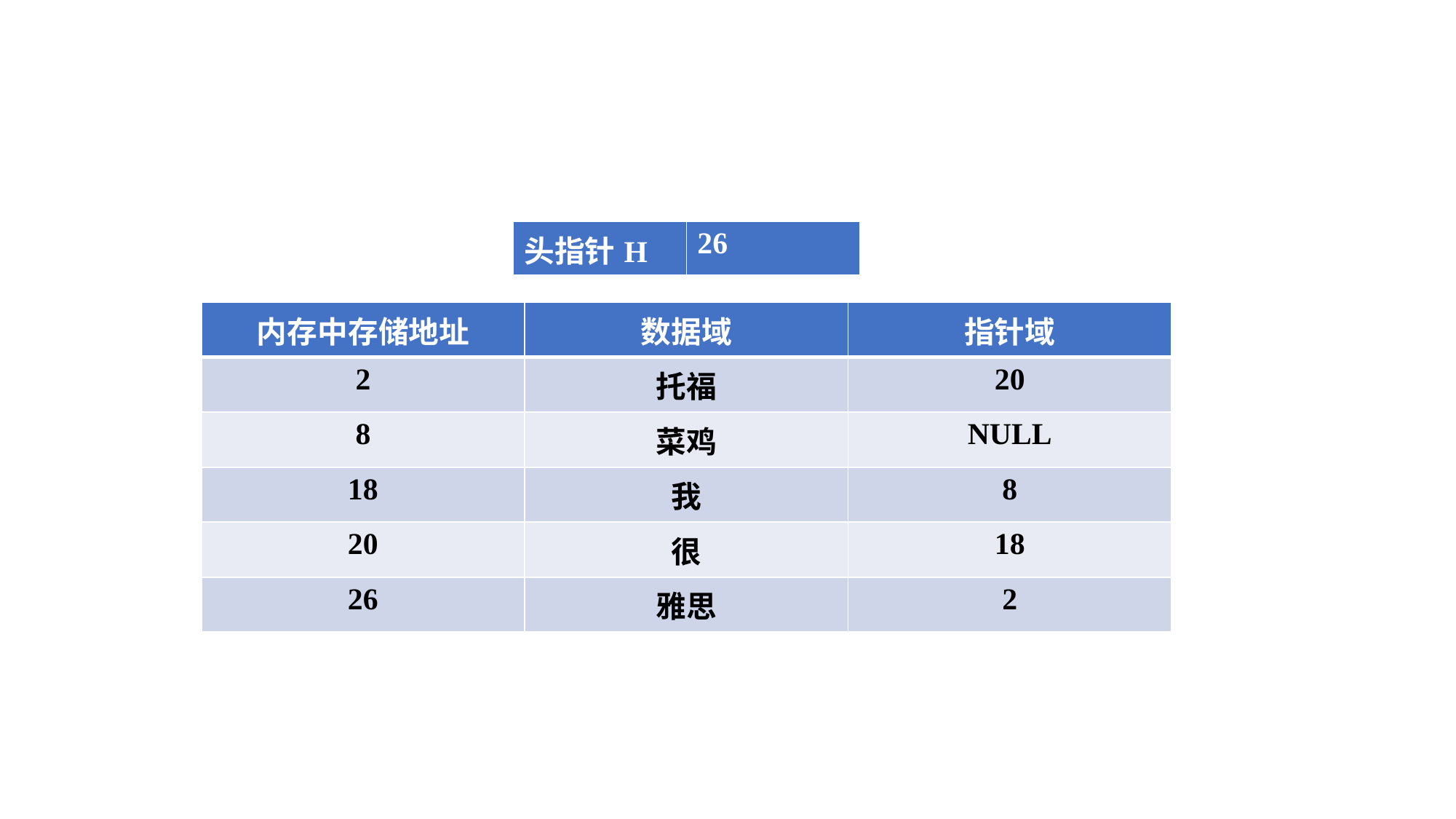

| 头指针H | 26 |
| --- | --- |
| 内存中存储地址 | 数据域 | 指针域 |
| --- | --- | --- |
| 2 | 托福 | 20 |
| 8 | 菜鸡 | NULL |
| 18 | 我 | 8 |
| 20 | 很 | 18 |
| 26 | 雅思 | 2 |